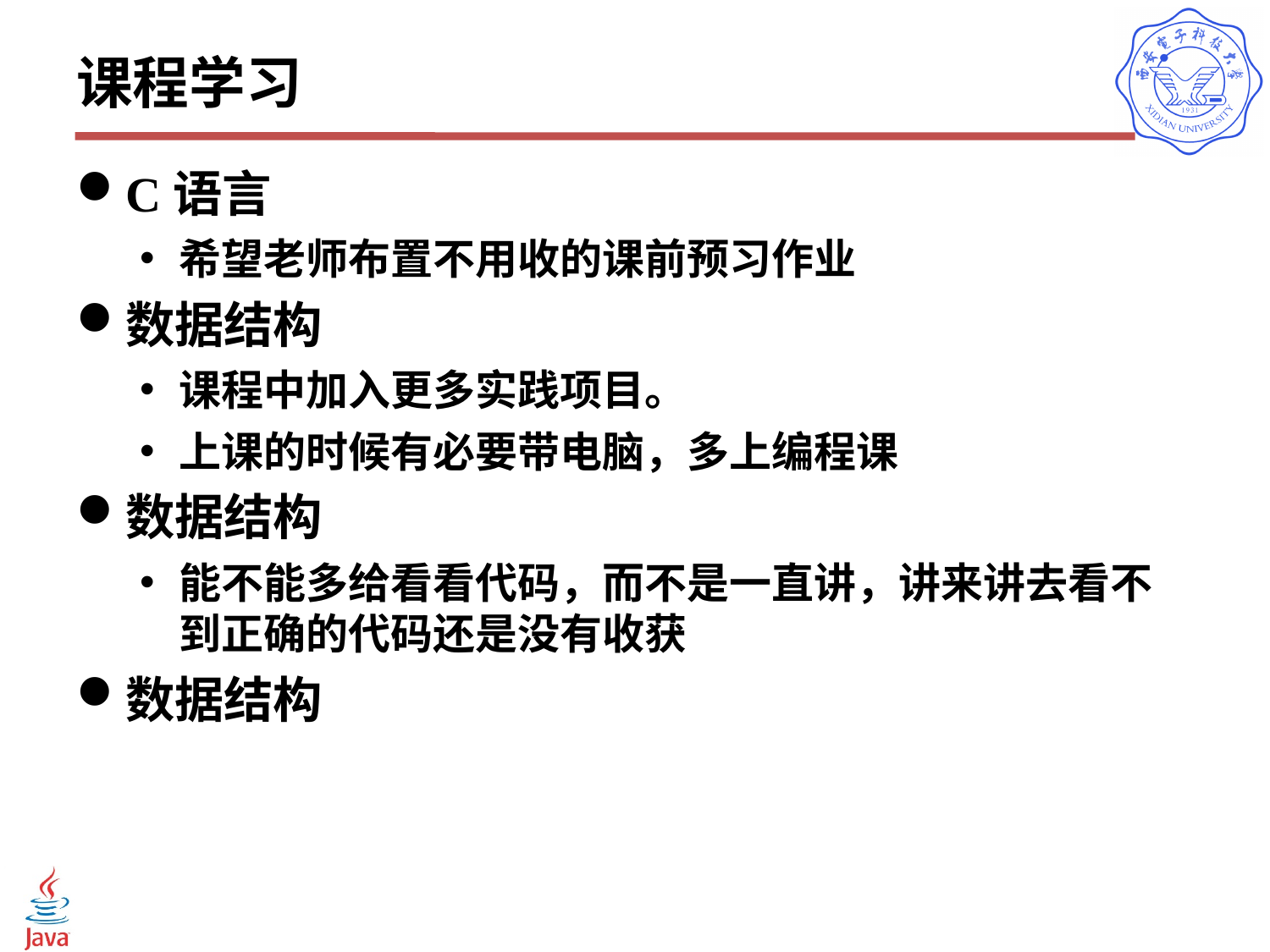

# 课程学习
C语言
希望老师布置不用收的课前预习作业
数据结构
课程中加入更多实践项目。
上课的时候有必要带电脑，多上编程课
数据结构
能不能多给看看代码，而不是一直讲，讲来讲去看不到正确的代码还是没有收获
数据结构